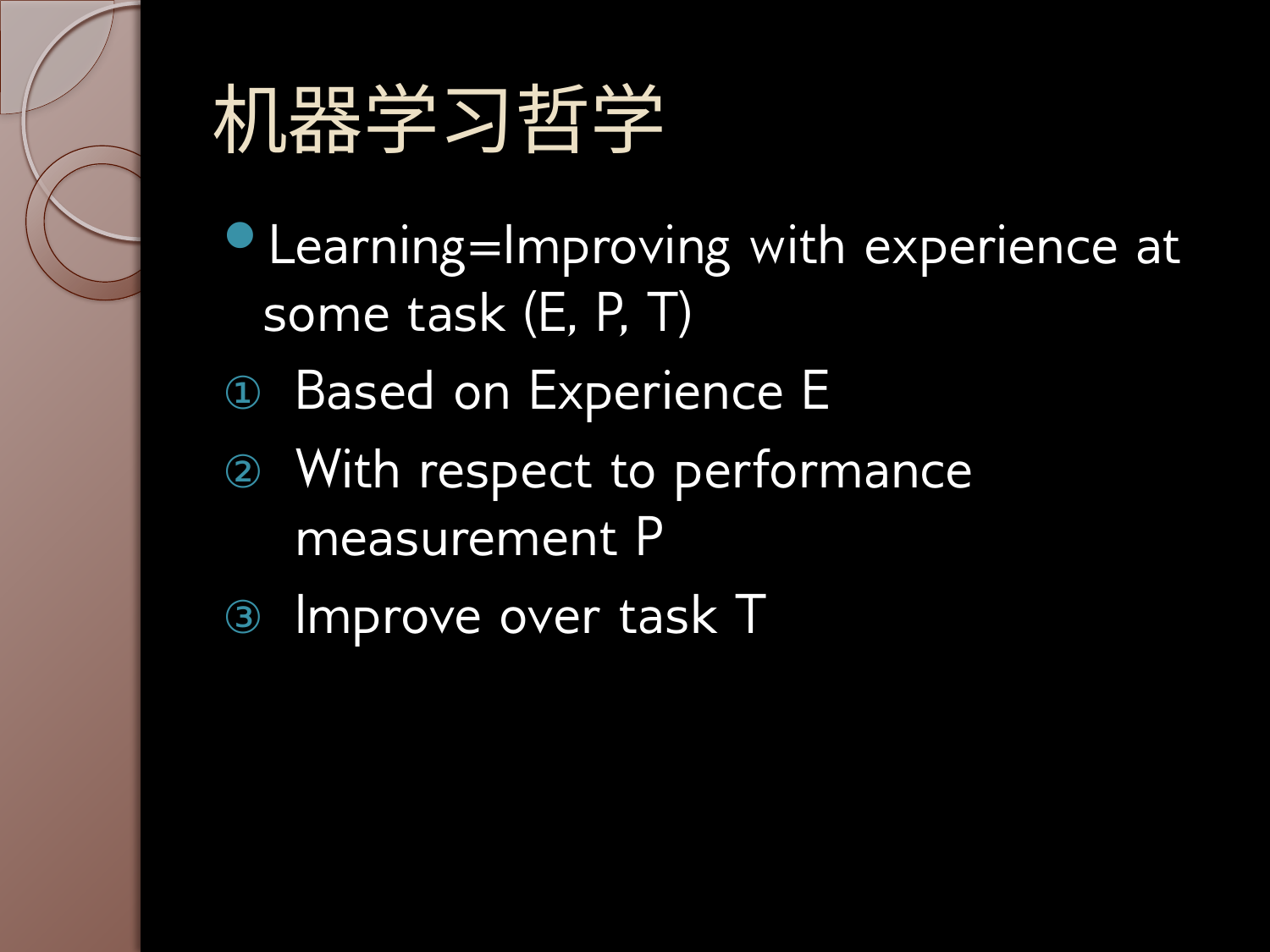

# 机器学习哲学
Learning=Improving with experience at some task (E, P, T)
Based on Experience E
With respect to performance measurement P
Improve over task T